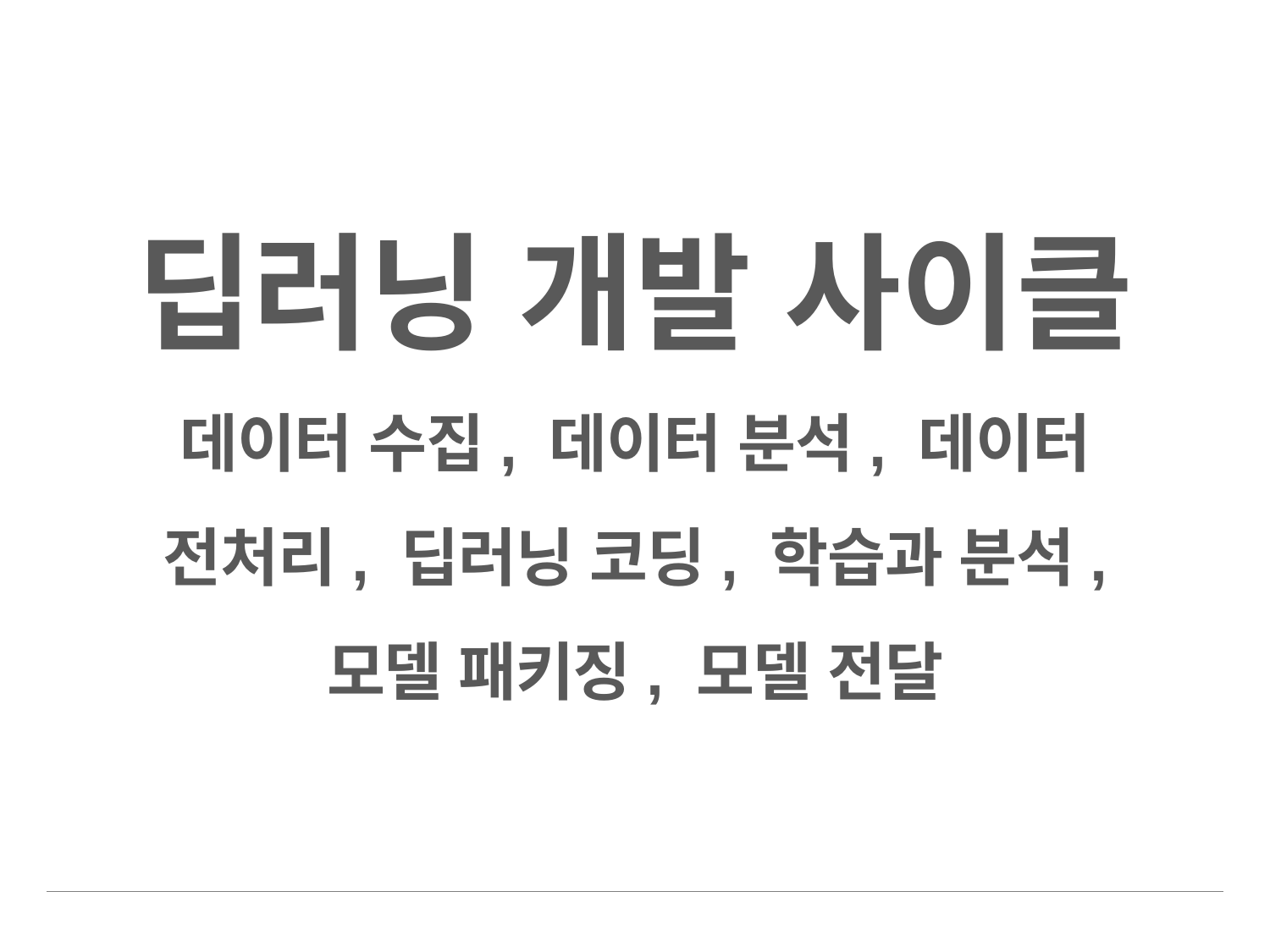

# 딥러닝 개발 사이클 데이터 수집, 데이터 분석, 데이터 전처리, 딥러닝 코딩, 학습과 분석, 모델 패키징, 모델 전달